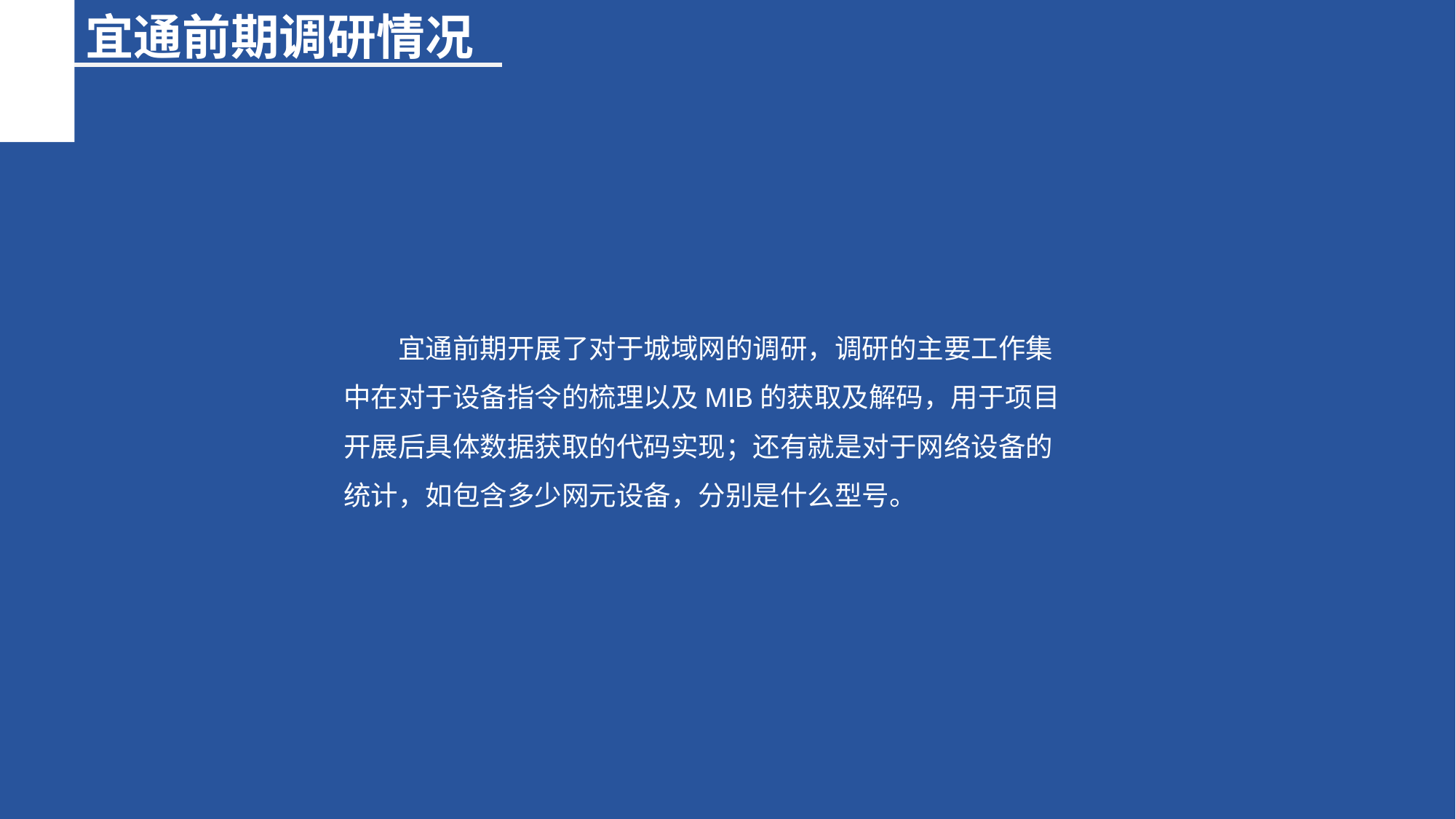

宜通前期调研情况
宜通前期开展了对于城域网的调研，调研的主要工作集中在对于设备指令的梳理以及MIB的获取及解码，用于项目开展后具体数据获取的代码实现；还有就是对于网络设备的统计，如包含多少网元设备，分别是什么型号。